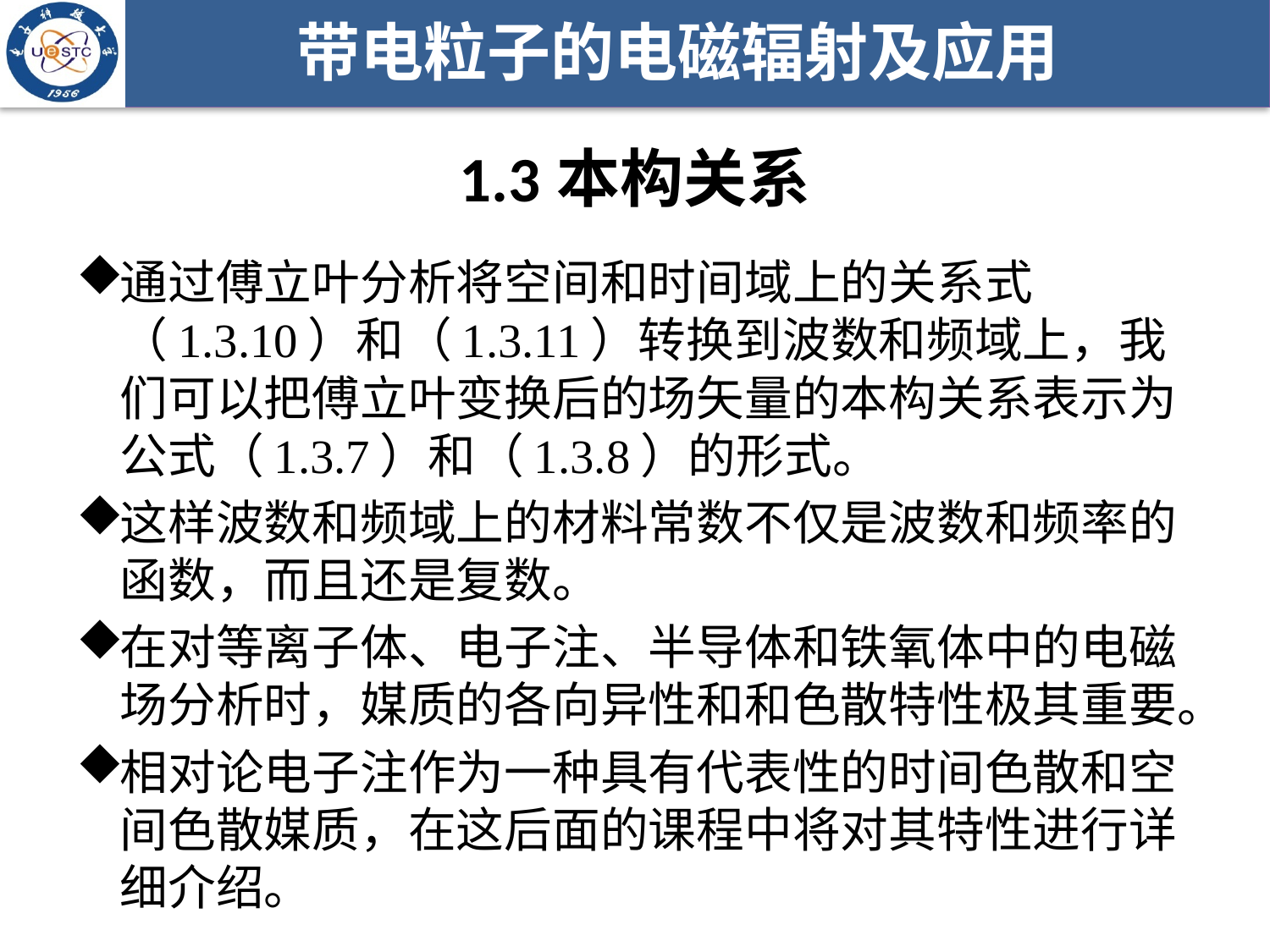

# 1.3本构关系
通过傅立叶分析将空间和时间域上的关系式（1.3.10）和（1.3.11）转换到波数和频域上，我们可以把傅立叶变换后的场矢量的本构关系表示为公式（1.3.7）和（1.3.8）的形式。
这样波数和频域上的材料常数不仅是波数和频率的函数，而且还是复数。
在对等离子体、电子注、半导体和铁氧体中的电磁场分析时，媒质的各向异性和和色散特性极其重要。
相对论电子注作为一种具有代表性的时间色散和空间色散媒质，在这后面的课程中将对其特性进行详细介绍。